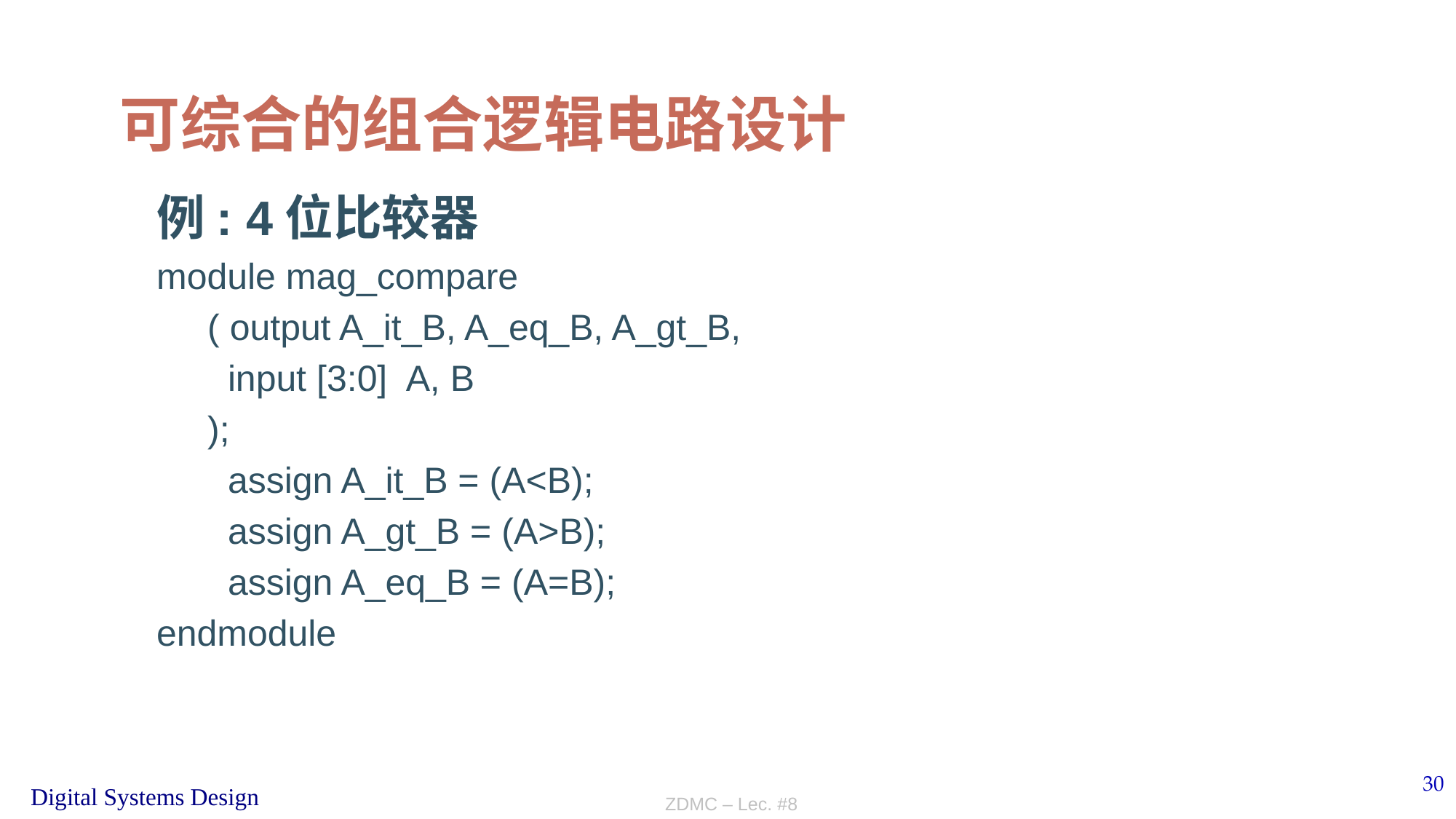

# 可综合的组合逻辑电路设计
例: 4位比较器
module mag_compare
     ( output A_it_B, A_eq_B, A_gt_B,
       input [3:0]  A, B
     );
       assign A_it_B = (A<B);
       assign A_gt_B = (A>B);
       assign A_eq_B = (A=B);
endmodule

ZDMC – Lec. #8
30